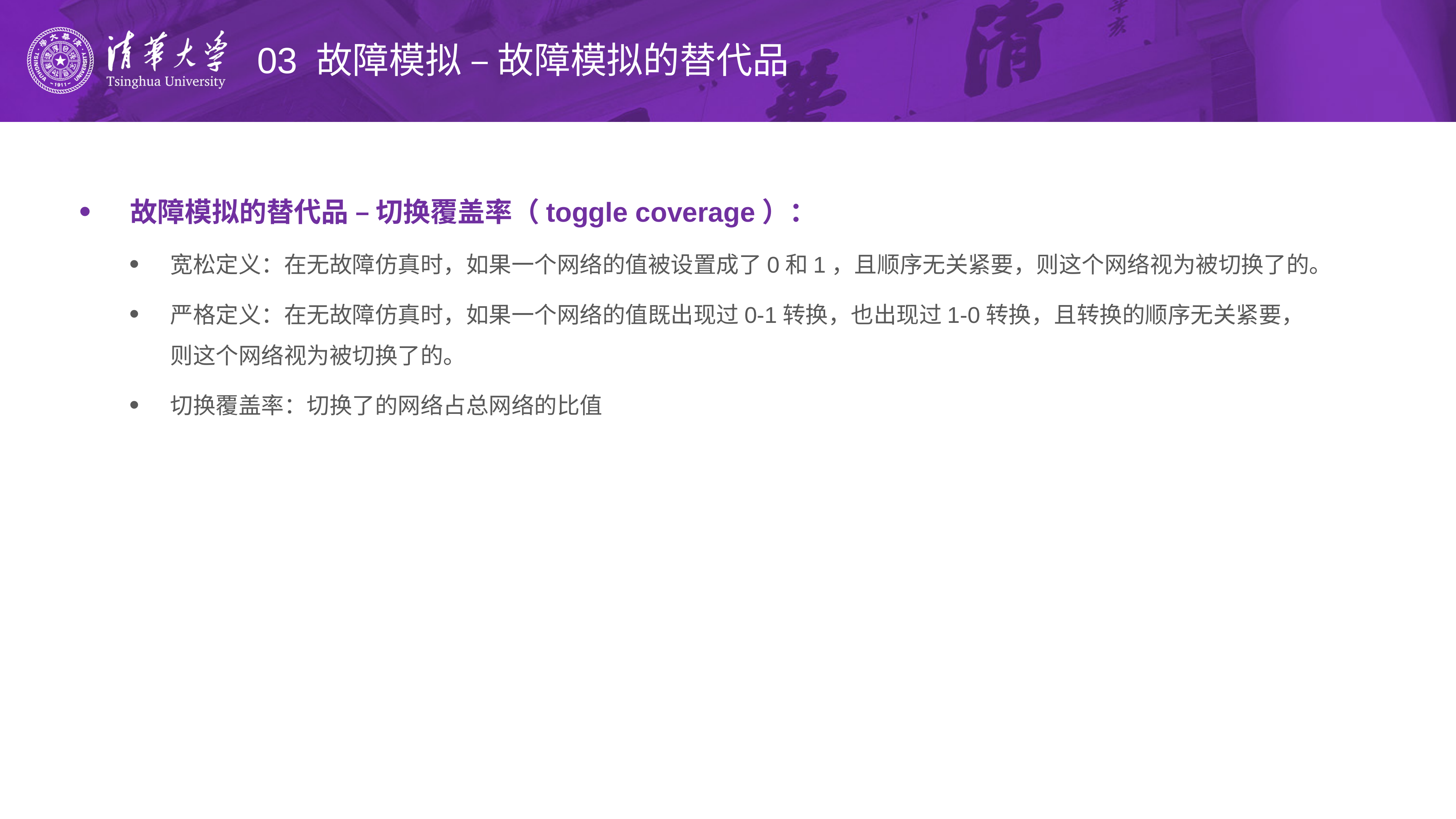

# 03 故障模拟 – 故障模拟的替代品
故障模拟的替代品 – 切换覆盖率（toggle coverage）：
宽松定义：在无故障仿真时，如果一个网络的值被设置成了0和1，且顺序无关紧要，则这个网络视为被切换了的。
严格定义：在无故障仿真时，如果一个网络的值既出现过0-1转换，也出现过1-0转换，且转换的顺序无关紧要，则这个网络视为被切换了的。
切换覆盖率：切换了的网络占总网络的比值